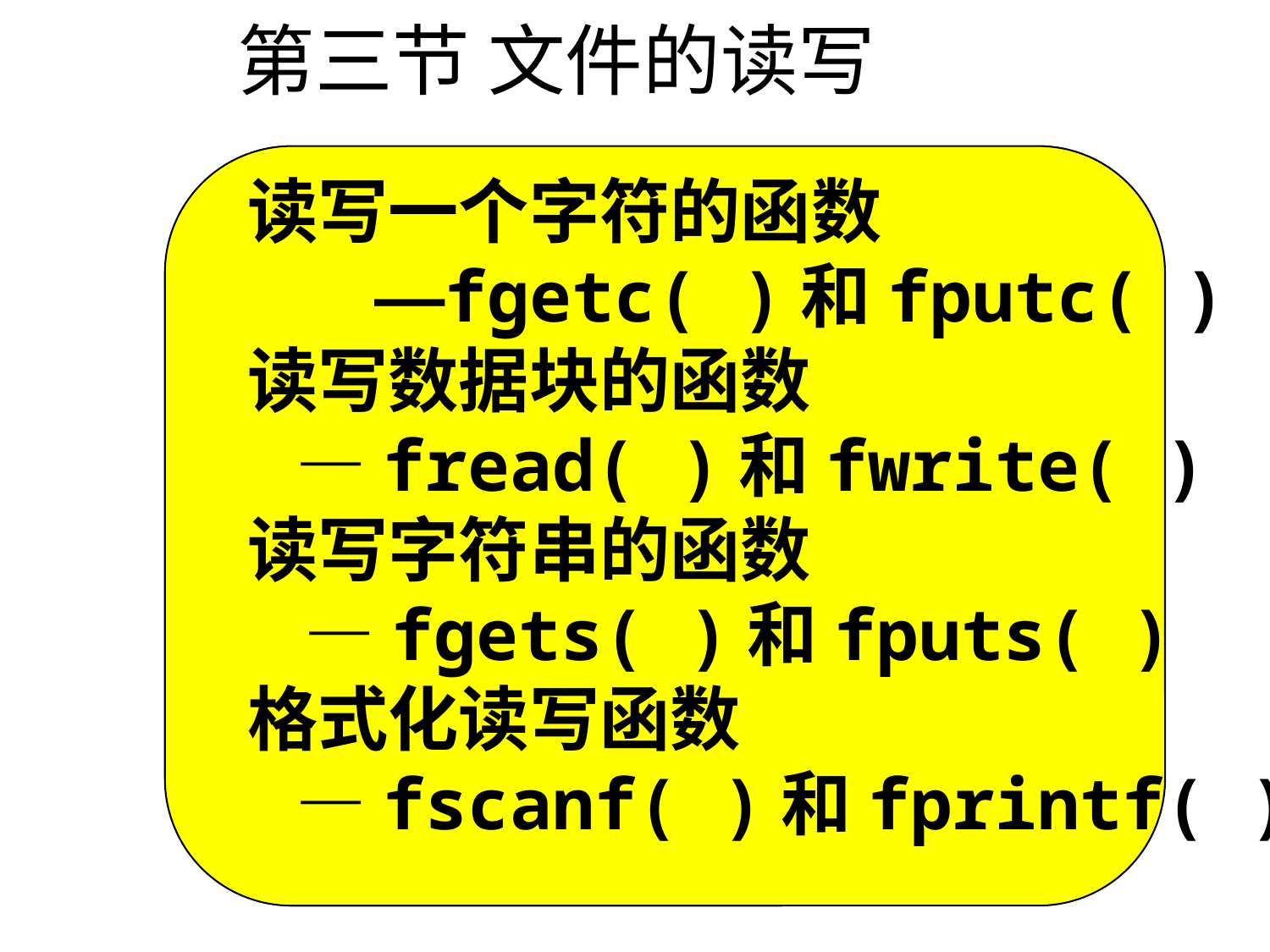

# 第三节 文件的读写

读写一个字符的函数
   —fgetc( )和fputc( )
读写数据块的函数
   —fread( )和fwrite( )
读写字符串的函数
    —fgets( )和fputs( )
格式化读写函数
   —fscanf( )和fprintf( )